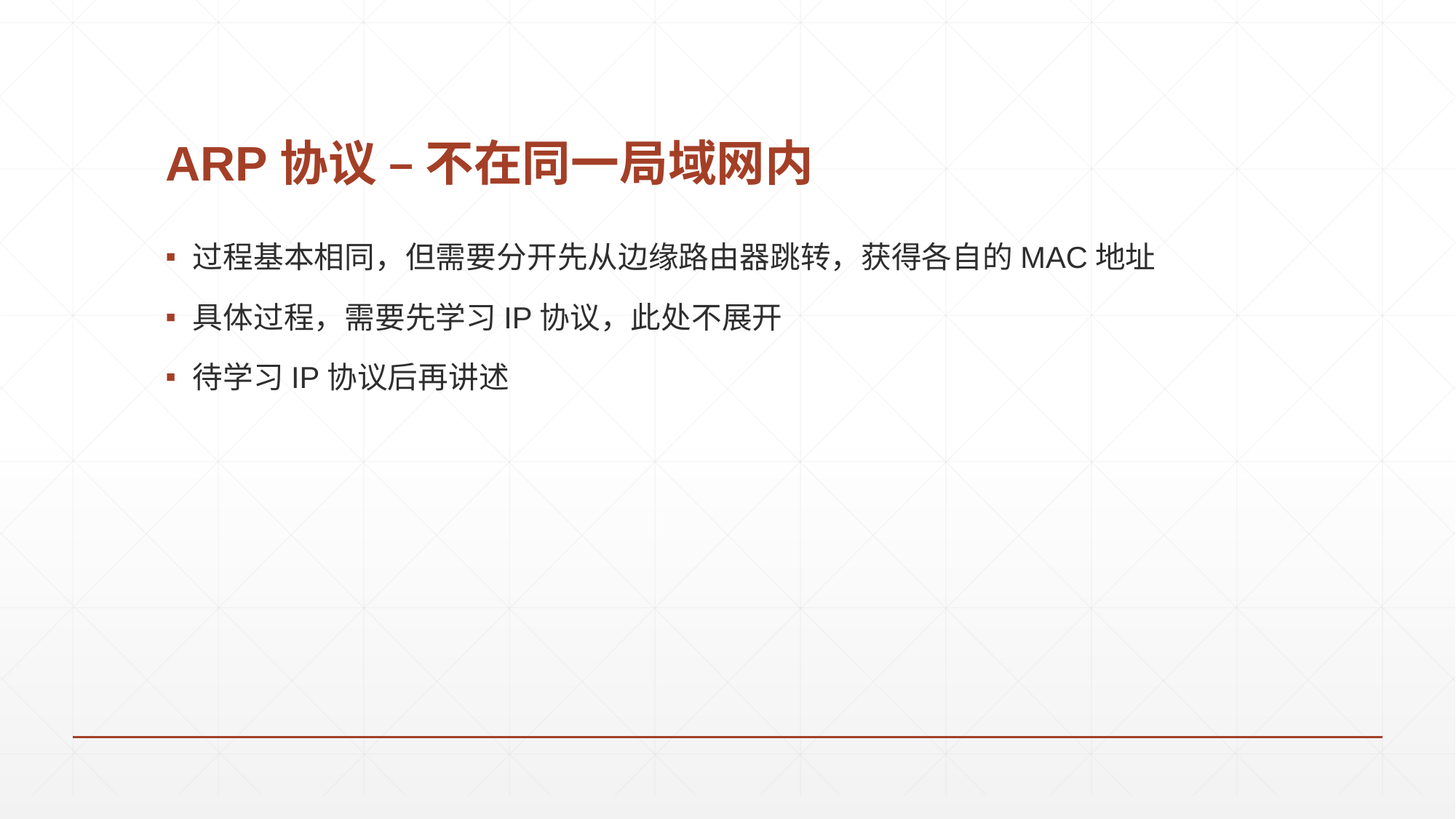

# ARP协议 – 不在同一局域网内
过程基本相同，但需要分开先从边缘路由器跳转，获得各自的MAC地址
具体过程，需要先学习IP协议，此处不展开
待学习IP协议后再讲述